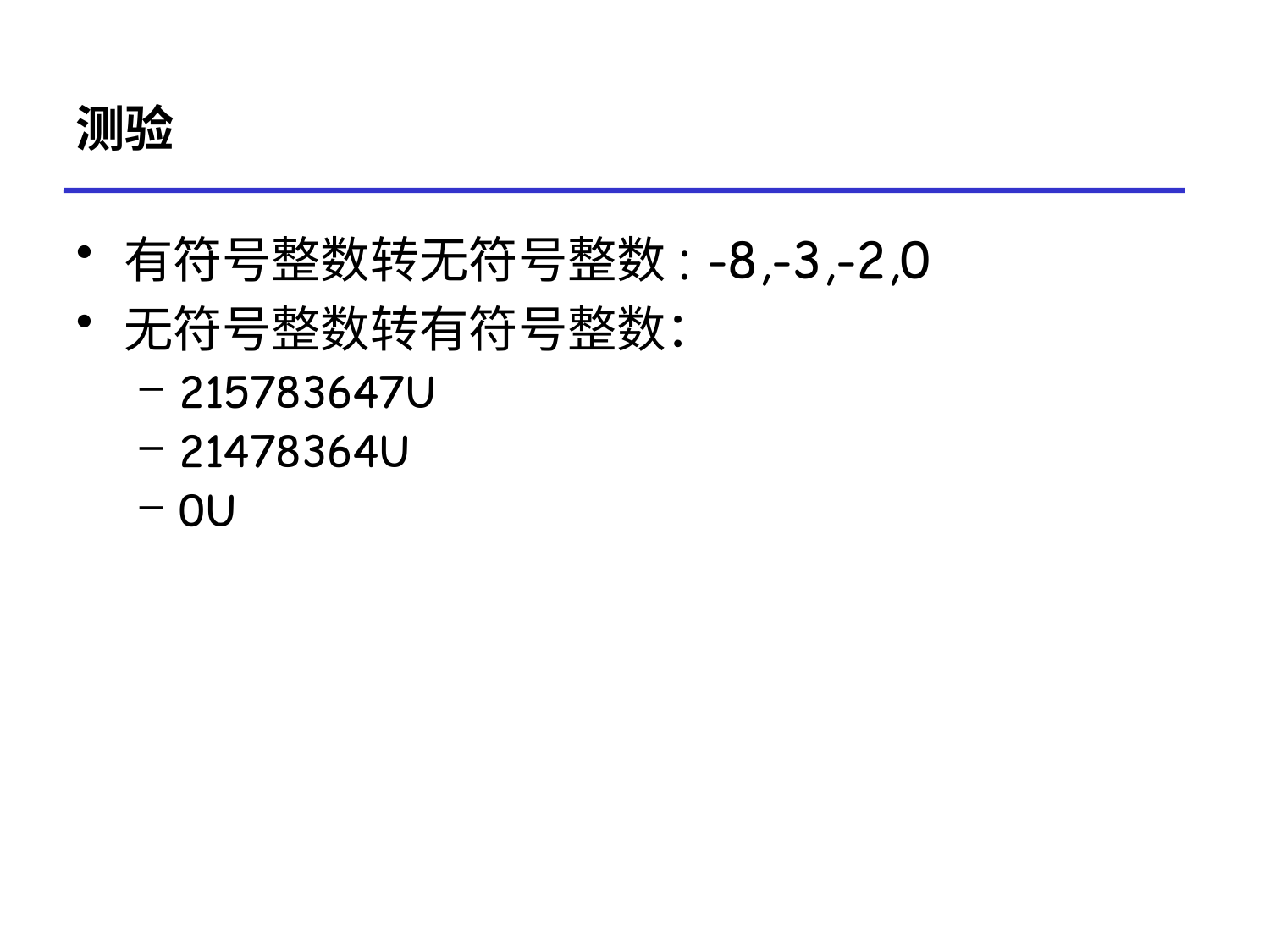

# 测验
有符号整数转无符号整数: -8,-3,-2,0
无符号整数转有符号整数：
215783647U
21478364U
0U